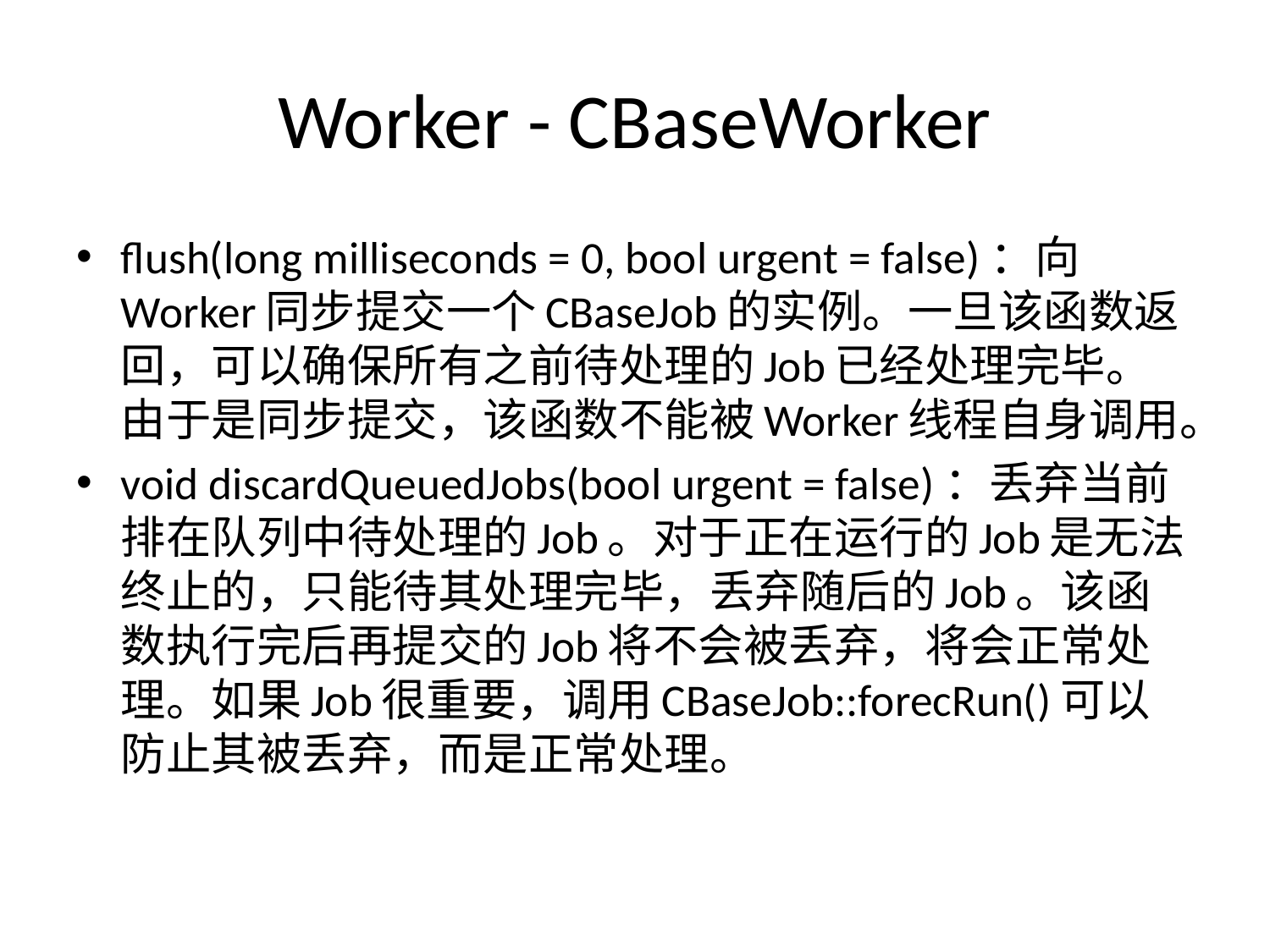

# Worker - CBaseWorker
flush(long milliseconds = 0, bool urgent = false)：向Worker同步提交一个CBaseJob的实例。一旦该函数返回，可以确保所有之前待处理的Job已经处理完毕。由于是同步提交，该函数不能被Worker线程自身调用。
void discardQueuedJobs(bool urgent = false)：丢弃当前排在队列中待处理的Job。对于正在运行的Job是无法终止的，只能待其处理完毕，丢弃随后的Job。该函数执行完后再提交的Job将不会被丢弃，将会正常处理。如果Job很重要，调用CBaseJob::forecRun()可以防止其被丢弃，而是正常处理。